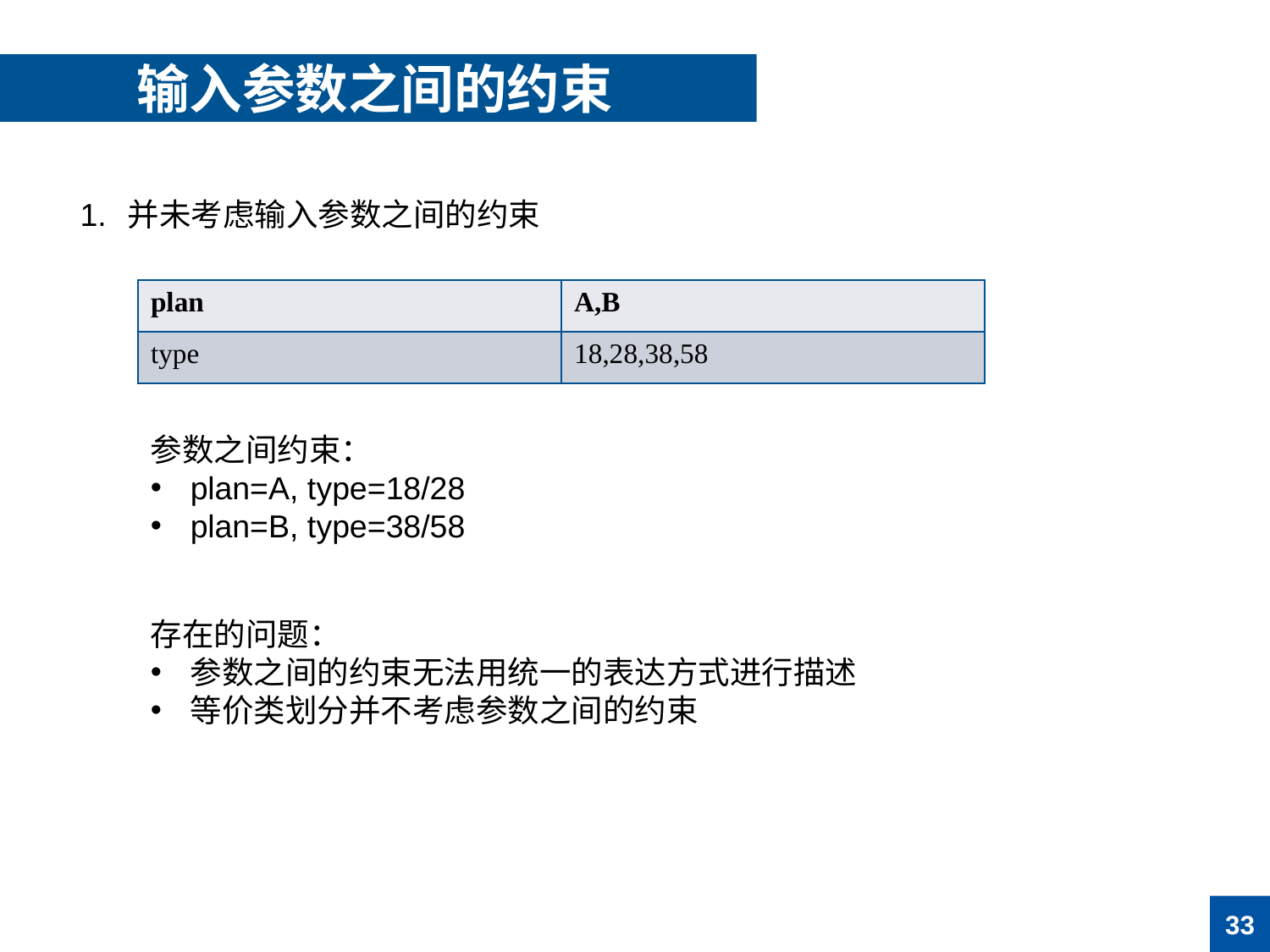

输入参数之间的约束
并未考虑输入参数之间的约束
| plan | A,B |
| --- | --- |
| type | 18,28,38,58 |
参数之间约束：
plan=A, type=18/28
plan=B, type=38/58
存在的问题：
参数之间的约束无法用统一的表达方式进行描述
等价类划分并不考虑参数之间的约束
33